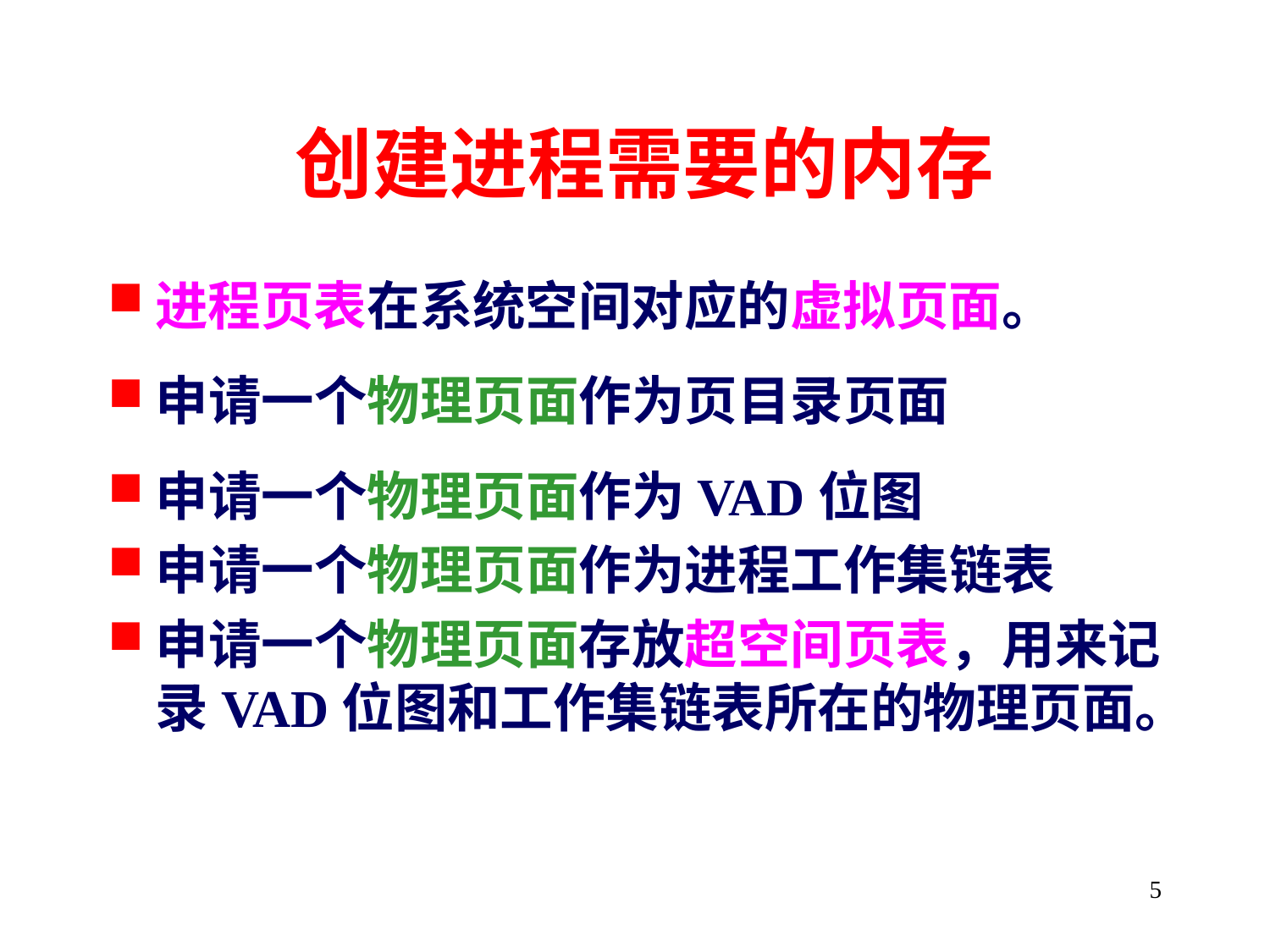

# 创建进程需要的内存
进程页表在系统空间对应的虚拟页面。
申请一个物理页面作为页目录页面
申请一个物理页面作为VAD位图
申请一个物理页面作为进程工作集链表
申请一个物理页面存放超空间页表，用来记录VAD位图和工作集链表所在的物理页面。
5